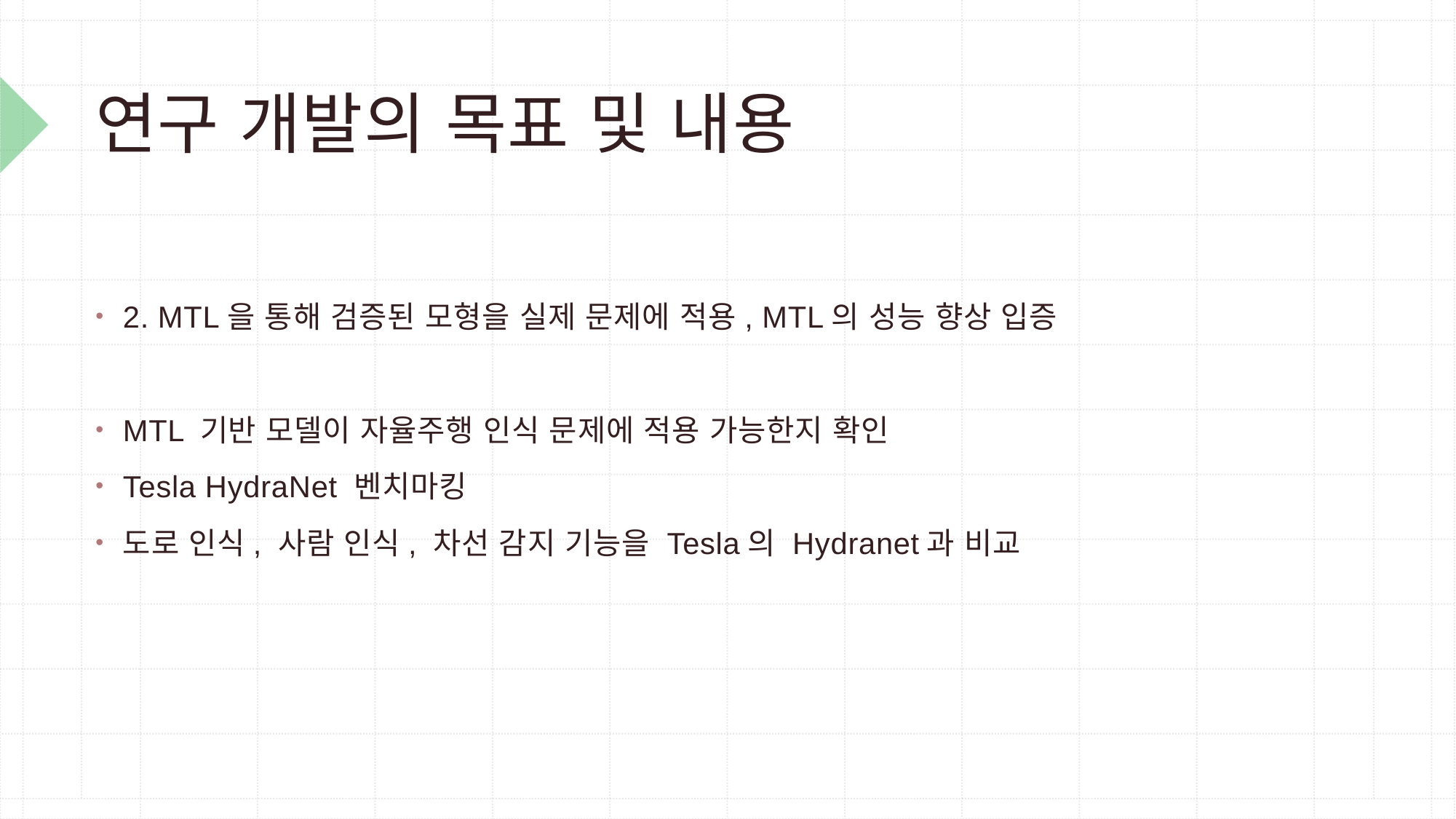

# 연구 개발의 목표 및 내용
2. MTL을 통해 검증된 모형을 실제 문제에 적용, MTL의 성능 향상 입증

MTL 기반 모델이 자율주행 인식 문제에 적용 가능한지 확인
Tesla HydraNet 벤치마킹
도로 인식, 사람 인식, 차선 감지 기능을 Tesla의 Hydranet과 비교